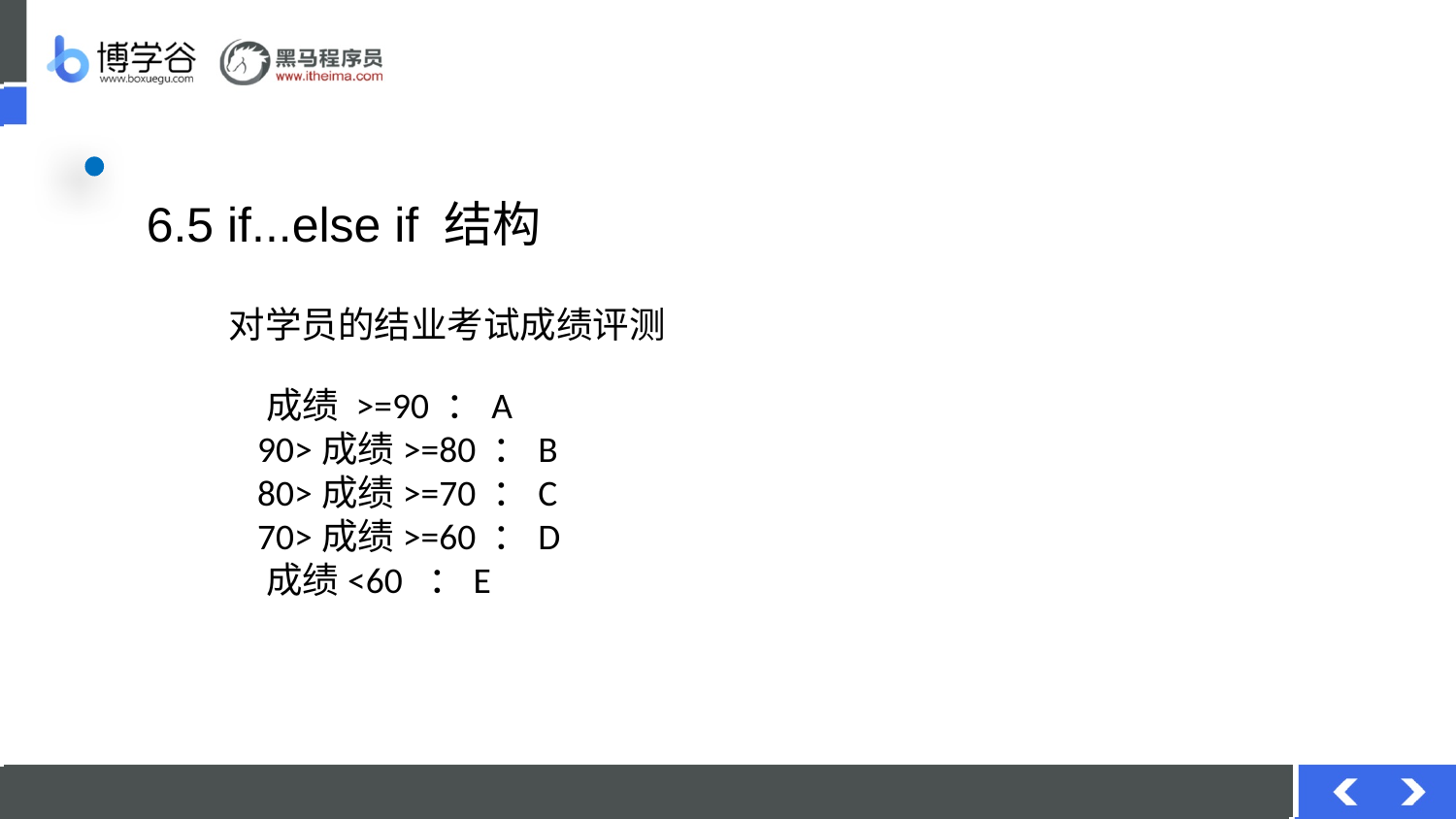

# 6.5 if...else if 结构
对学员的结业考试成绩评测
 成绩 >=90 ：A
 90>成绩>=80 ：B
 80>成绩>=70 ：C
 70>成绩>=60 ：D
 成绩<60  ：E